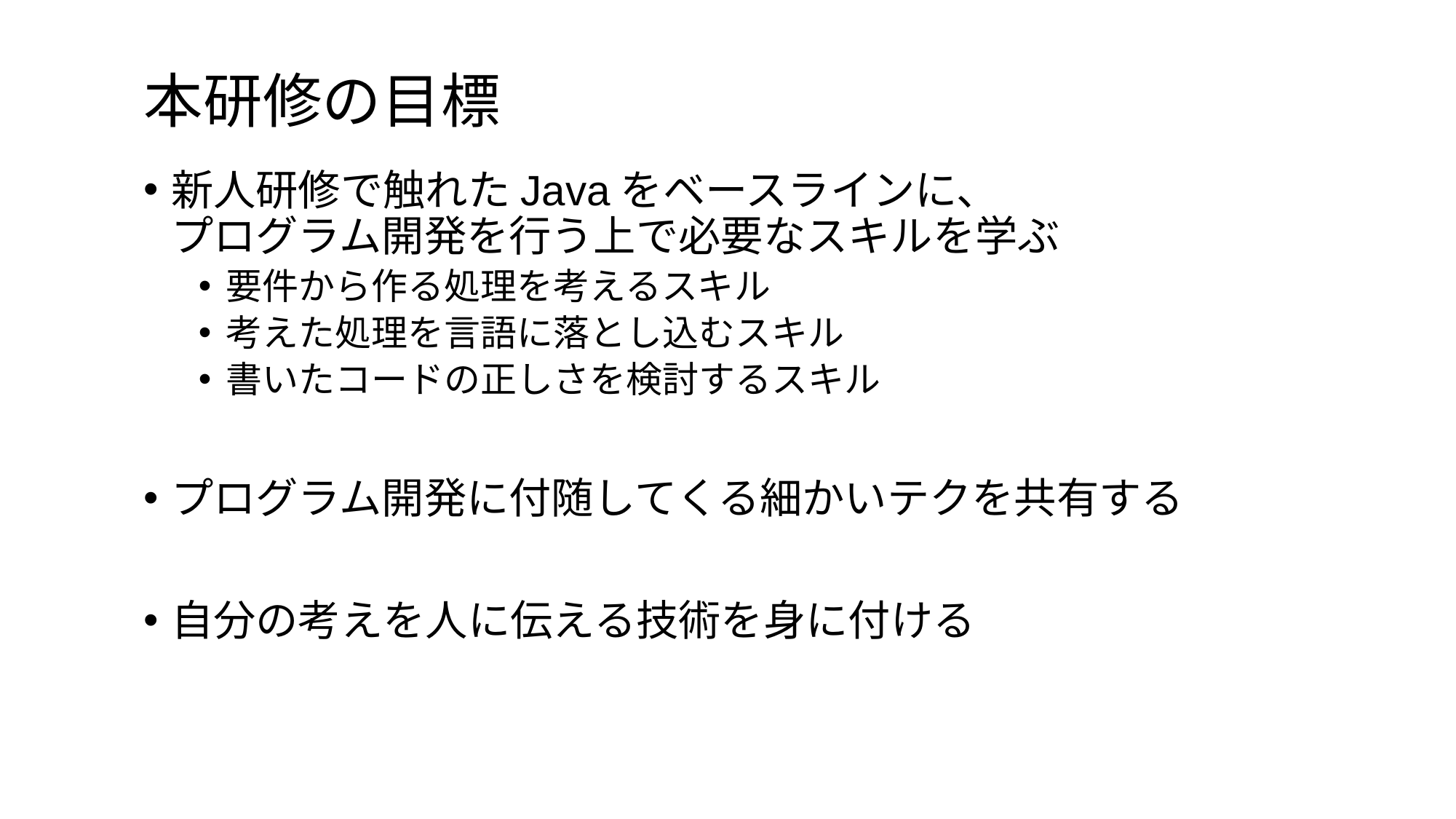

# 本研修の目標
新人研修で触れたJavaをベースラインに、
プログラム開発を行う上で必要なスキルを学ぶ
要件から作る処理を考えるスキル
考えた処理を言語に落とし込むスキル
書いたコードの正しさを検討するスキル

プログラム開発に付随してくる細かいテクを共有する

自分の考えを人に伝える技術を身に付ける